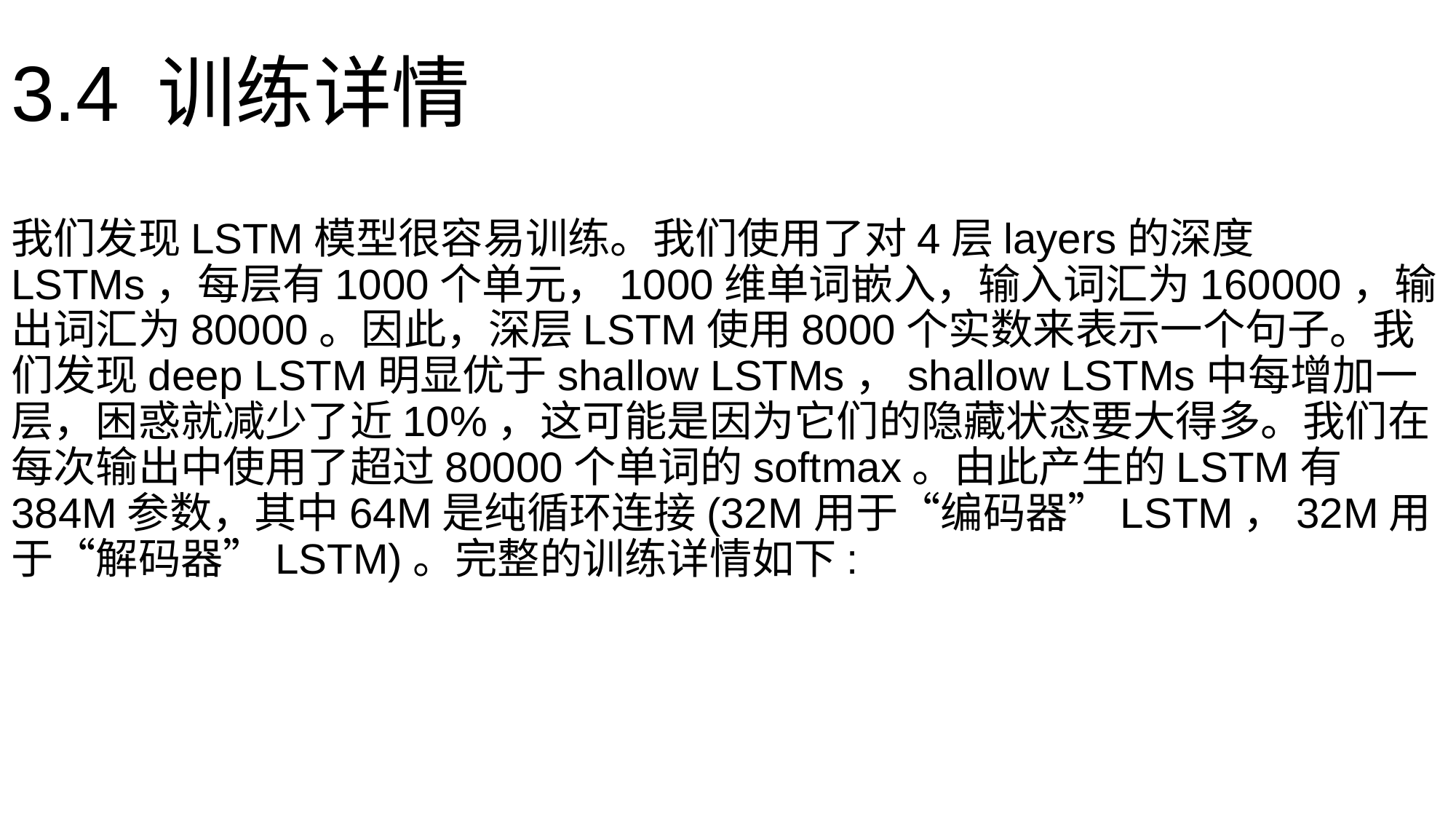

# 3.4 训练详情
我们发现LSTM模型很容易训练。我们使用了对4层layers的深度LSTMs，每层有1000个单元，1000维单词嵌入，输入词汇为160000，输出词汇为80000。因此，深层LSTM使用8000个实数来表示一个句子。我们发现deep LSTM明显优于shallow LSTMs，shallow LSTMs中每增加一层，困惑就减少了近10%，这可能是因为它们的隐藏状态要大得多。我们在每次输出中使用了超过80000个单词的softmax。由此产生的LSTM有384M参数，其中64M是纯循环连接(32M用于“编码器”LSTM，32M用于“解码器”LSTM)。完整的训练详情如下: